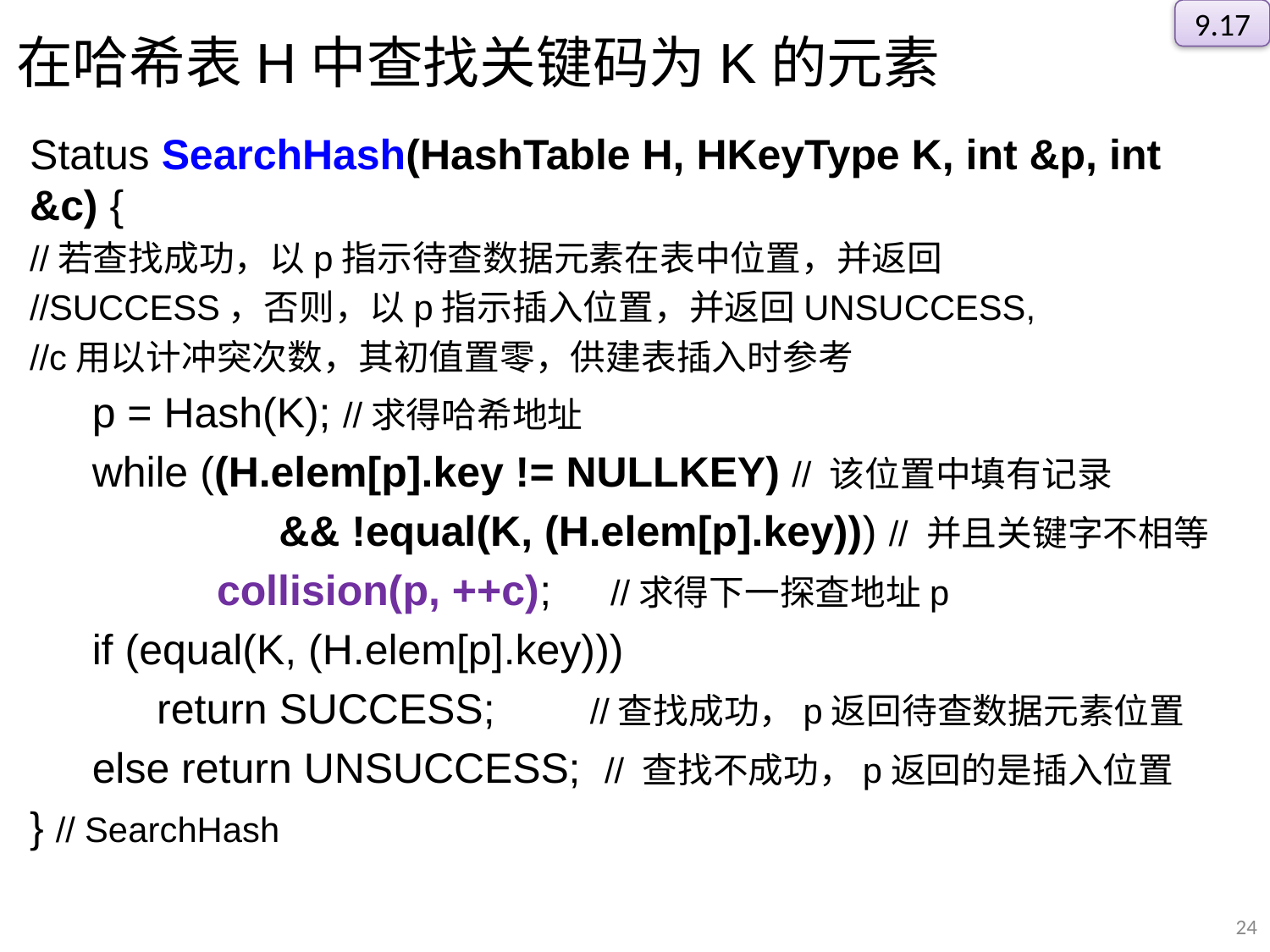

9.17
# 在哈希表H中查找关键码为K的元素
Status SearchHash(HashTable H, HKeyType K, int &p, int &c) {
//若查找成功，以p指示待查数据元素在表中位置，并返回
//SUCCESS，否则，以p指示插入位置，并返回UNSUCCESS,
//c用以计冲突次数，其初值置零，供建表插入时参考
p = Hash(K); //求得哈希地址
while ((H.elem[p].key != NULLKEY) // 该位置中填有记录
&& !equal(K, (H.elem[p].key))) // 并且关键字不相等
collision(p, ++c);     //求得下一探查地址p
if (equal(K, (H.elem[p].key)))
	return SUCCESS;        //查找成功，p返回待查数据元素位置
else return UNSUCCESS;  // 查找不成功，p返回的是插入位置
} // SearchHash
24